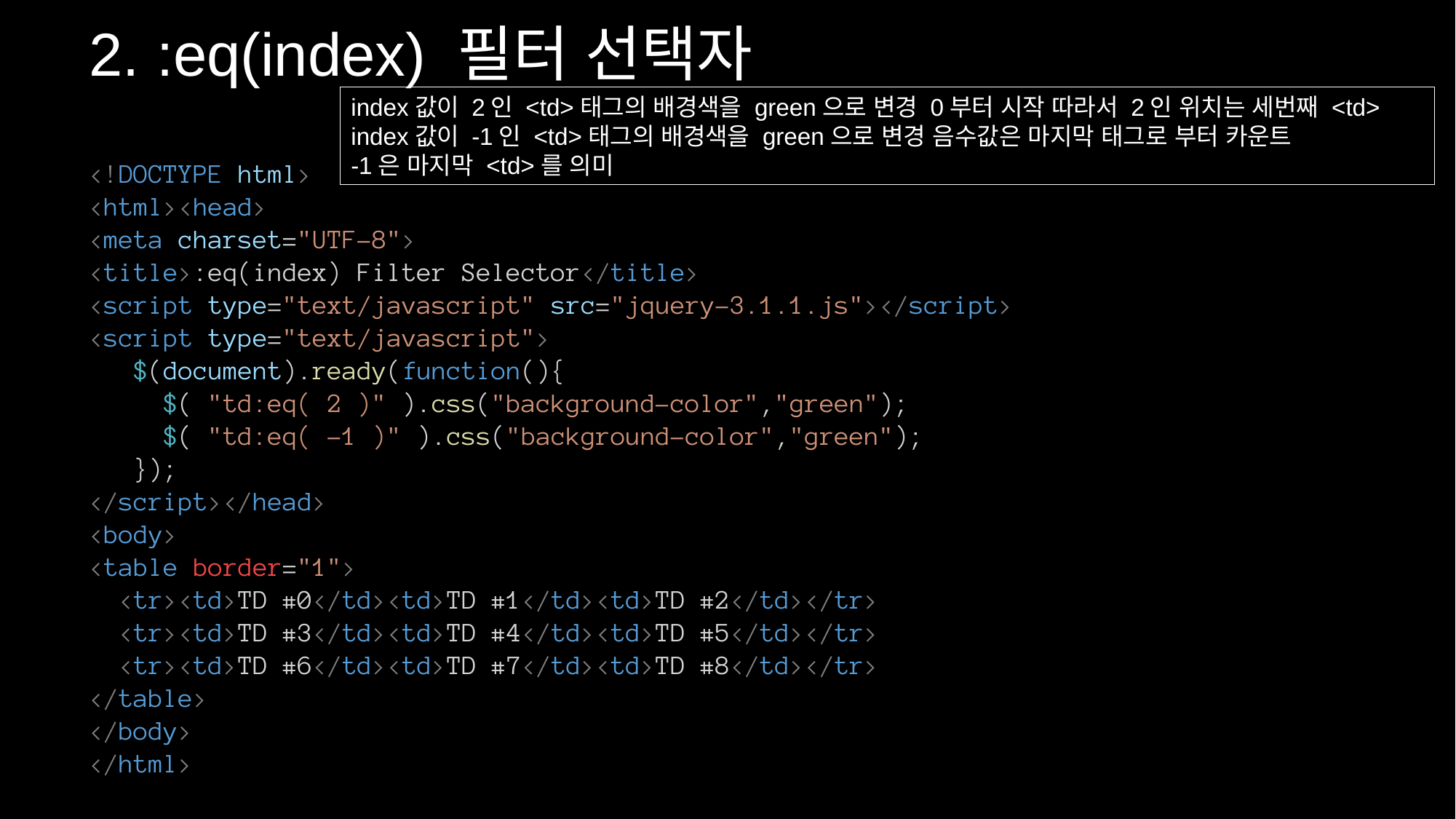

2. :eq(index) 필터 선택자
index값이 2인 <td>태그의 배경색을 green으로 변경 0부터 시작 따라서 2인 위치는 세번째 <td>
index값이 -1인 <td>태그의 배경색을 green으로 변경 음수값은 마지막 태그로 부터 카운트
-1은 마지막 <td>를 의미
<!DOCTYPE html>
<html><head>
<meta charset="UTF-8">
<title>:eq(index) Filter Selector</title>
<script type="text/javascript" src="jquery-3.1.1.js"></script>
<script type="text/javascript">
   $(document).ready(function(){
     $( "td:eq( 2 )" ).css("background-color","green");
     $( "td:eq( -1 )" ).css("background-color","green");
   });
</script></head>
<body>
<table border="1">
  <tr><td>TD #0</td><td>TD #1</td><td>TD #2</td></tr>
  <tr><td>TD #3</td><td>TD #4</td><td>TD #5</td></tr>
  <tr><td>TD #6</td><td>TD #7</td><td>TD #8</td></tr>
</table>
</body>
</html>